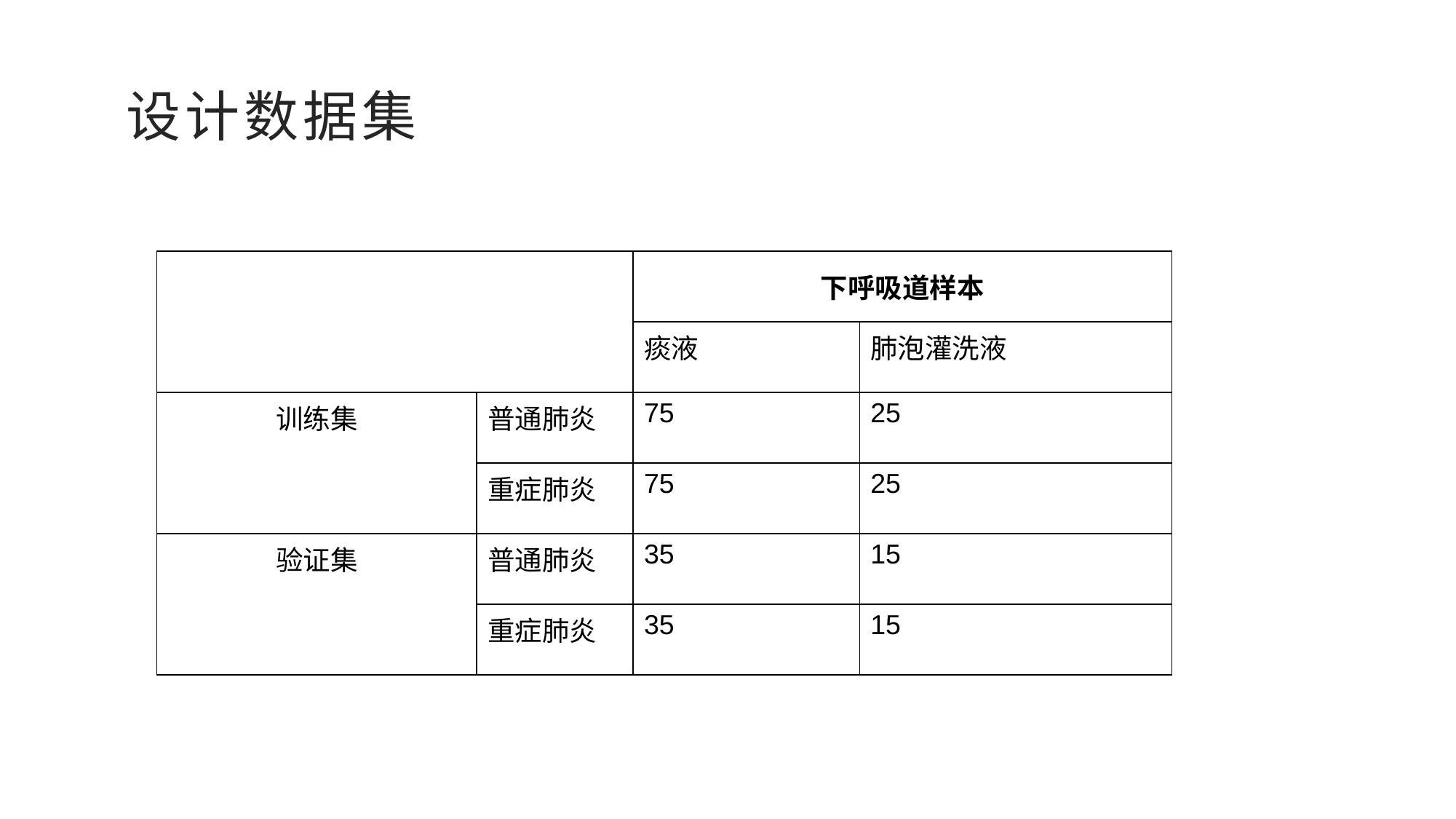

# 设计数据集
|  |  | 下呼吸道样本 |  |
| --- | --- | --- | --- |
|  |  | 痰液 | 肺泡灌洗液 |
| 训练集 | 普通肺炎 | 75 | 25 |
|  | 重症肺炎 | 75 | 25 |
| 验证集 | 普通肺炎 | 35 | 15 |
|  | 重症肺炎 | 35 | 15 |